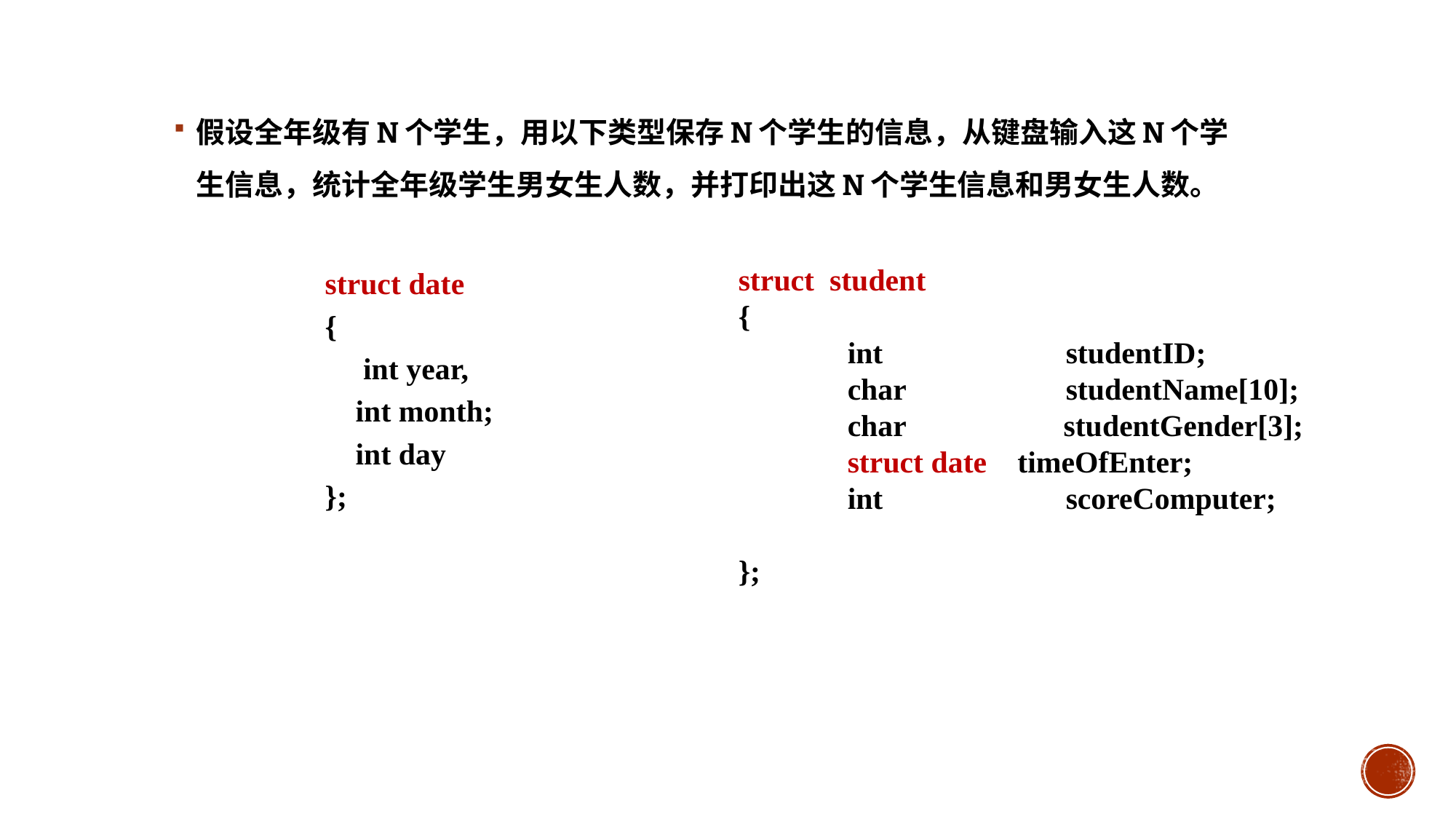

# 练习题
假设全年级有N个学生，用以下类型保存N个学生的信息，从键盘输入这N个学生信息，统计全年级学生男女生人数，并打印出这N个学生信息和男女生人数。

struct  student
{
	int		studentID;
	char		studentName[10];
	char  	              studentGender[3];
	struct date    timeOfEnter;
	int  	 	scoreComputer;

};
struct date
{
     int year,
    int month;
    int day
};

27